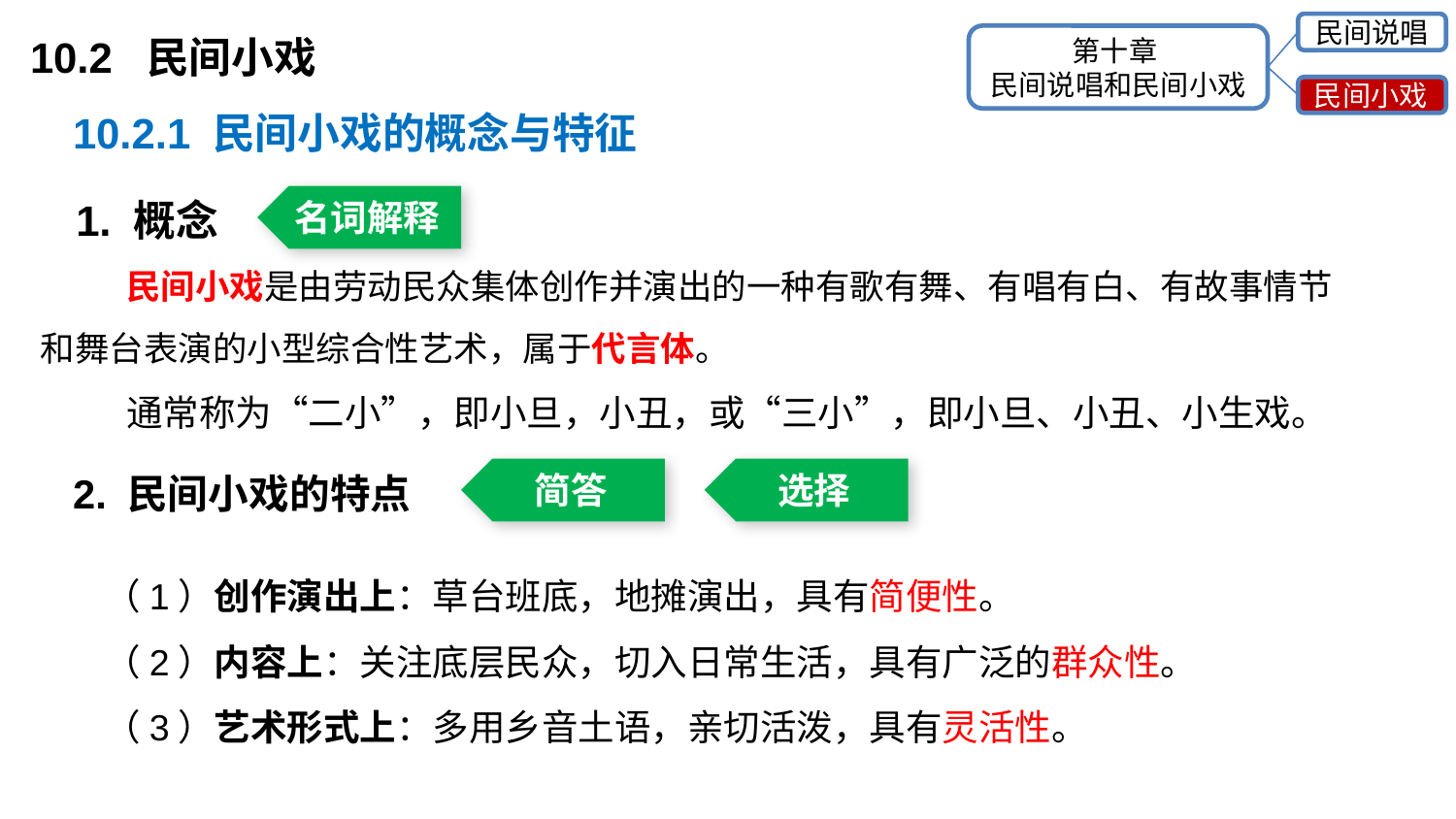

10.2  民间小戏
民间说唱
第十章
民间说唱和民间小戏
民间小戏
10.2.1 民间小戏的概念与特征
   1. 概念
民间小戏是由劳动民众集体创作并演出的一种有歌有舞、有唱有白、有故事情节和舞台表演的小型综合性艺术，属于代言体。
通常称为“二小”，即小旦，小丑，或“三小”，即小旦、小丑、小生戏。
名词解释
2. 民间小戏的特点
简答
选择
（1）创作演出上：草台班底，地摊演出，具有简便性。
（2）内容上：关注底层民众，切入日常生活，具有广泛的群众性。
（3）艺术形式上：多用乡音土语，亲切活泼，具有灵活性。